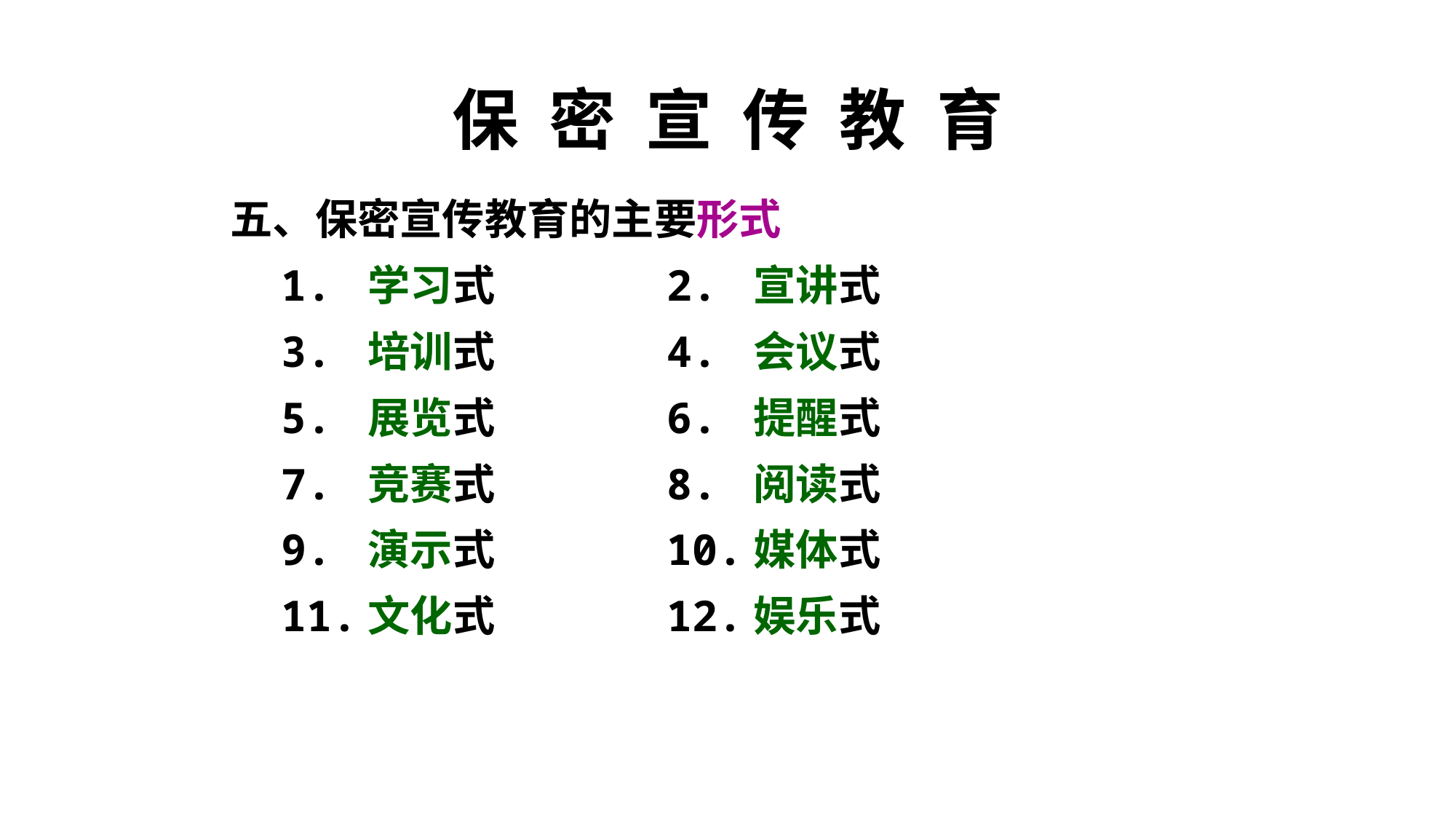

# 保  密  宣  传  教  育
		五、保密宣传教育的主要形式
		  1. 学习式		2. 宣讲式
		  3. 培训式		4. 会议式
		  5. 展览式		6. 提醒式
		  7. 竞赛式		8. 阅读式
		  9. 演示式		10.媒体式
		  11.文化式		12.娱乐式